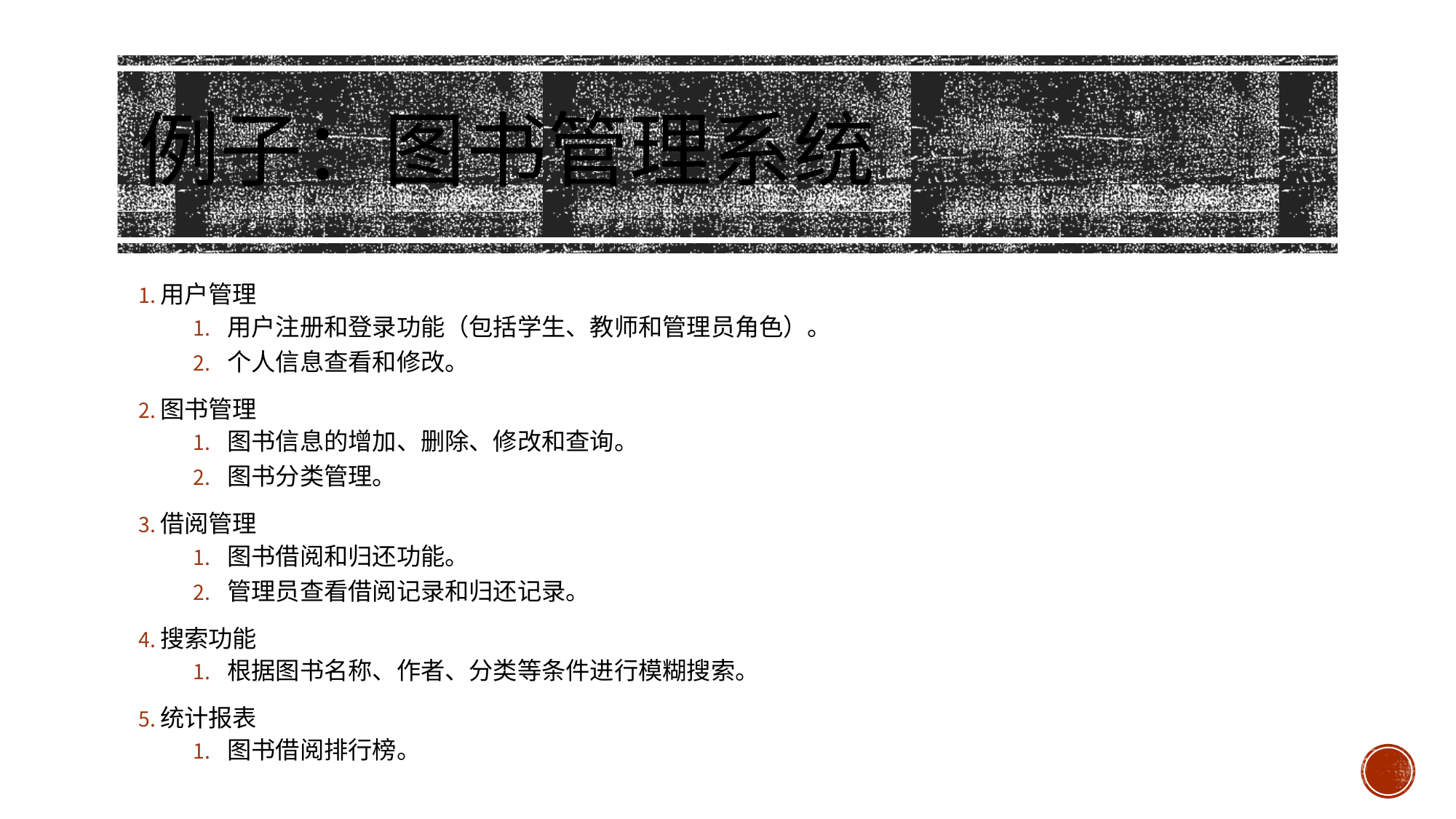

# 例子：图书管理系统

用户管理
用户注册和登录功能（包括学生、教师和管理员角色）。
个人信息查看和修改。
图书管理
图书信息的增加、删除、修改和查询。
图书分类管理。
借阅管理
图书借阅和归还功能。
管理员查看借阅记录和归还记录。
搜索功能
根据图书名称、作者、分类等条件进行模糊搜索。
统计报表
图书借阅排行榜。